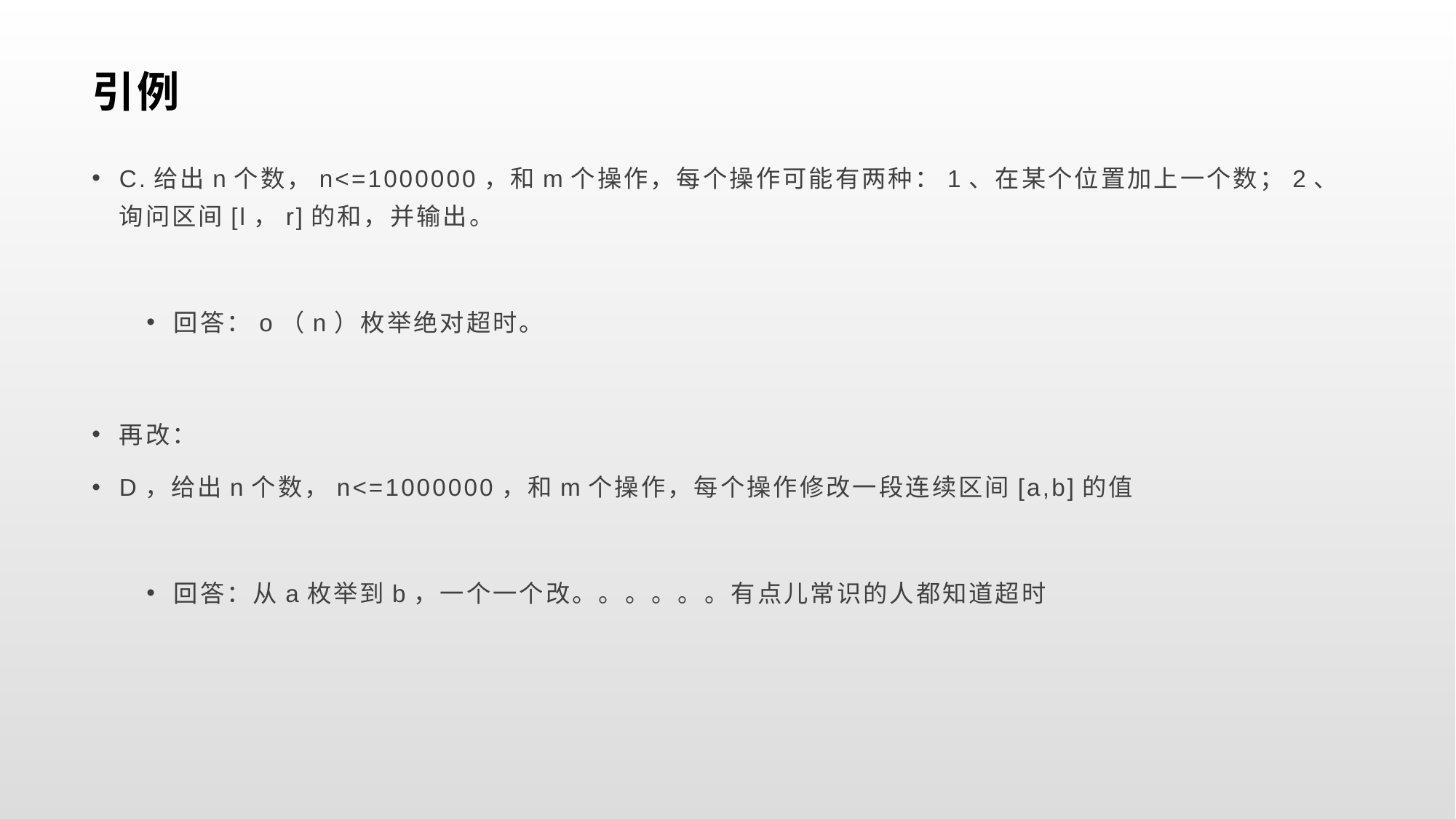

# 引例
C.给出n个数，n<=1000000，和m个操作，每个操作可能有两种：1、在某个位置加上一个数；2、询问区间[l，r]的和，并输出。

回答：o（n）枚举绝对超时。

再改：
D，给出n个数，n<=1000000，和m个操作，每个操作修改一段连续区间[a,b]的值

回答：从a枚举到b，一个一个改。。。。。。有点儿常识的人都知道超时